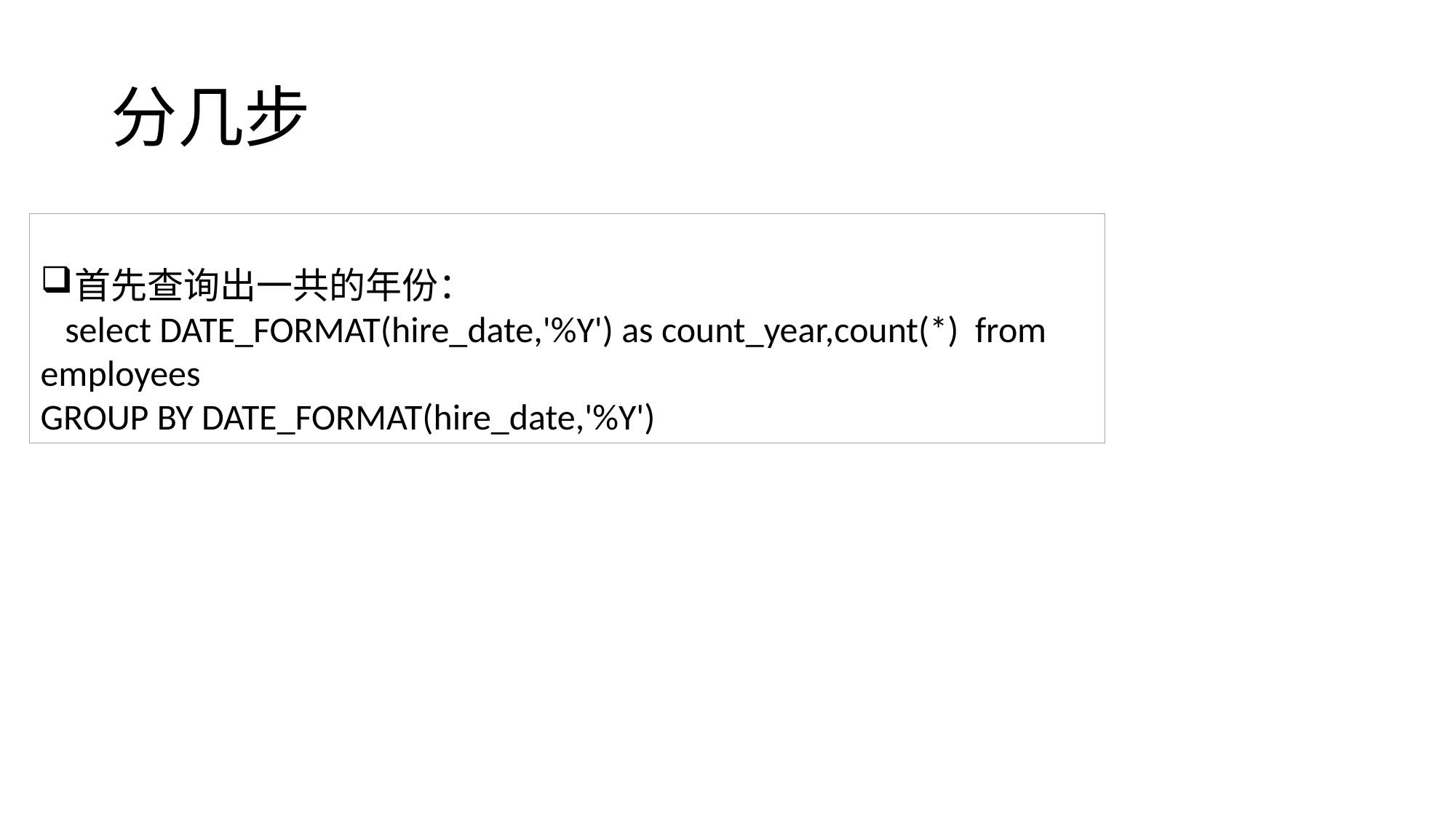

# 分几步

首先查询出一共的年份：
   select DATE_FORMAT(hire_date,'%Y') as count_year,count(*)  from employees
GROUP BY DATE_FORMAT(hire_date,'%Y')